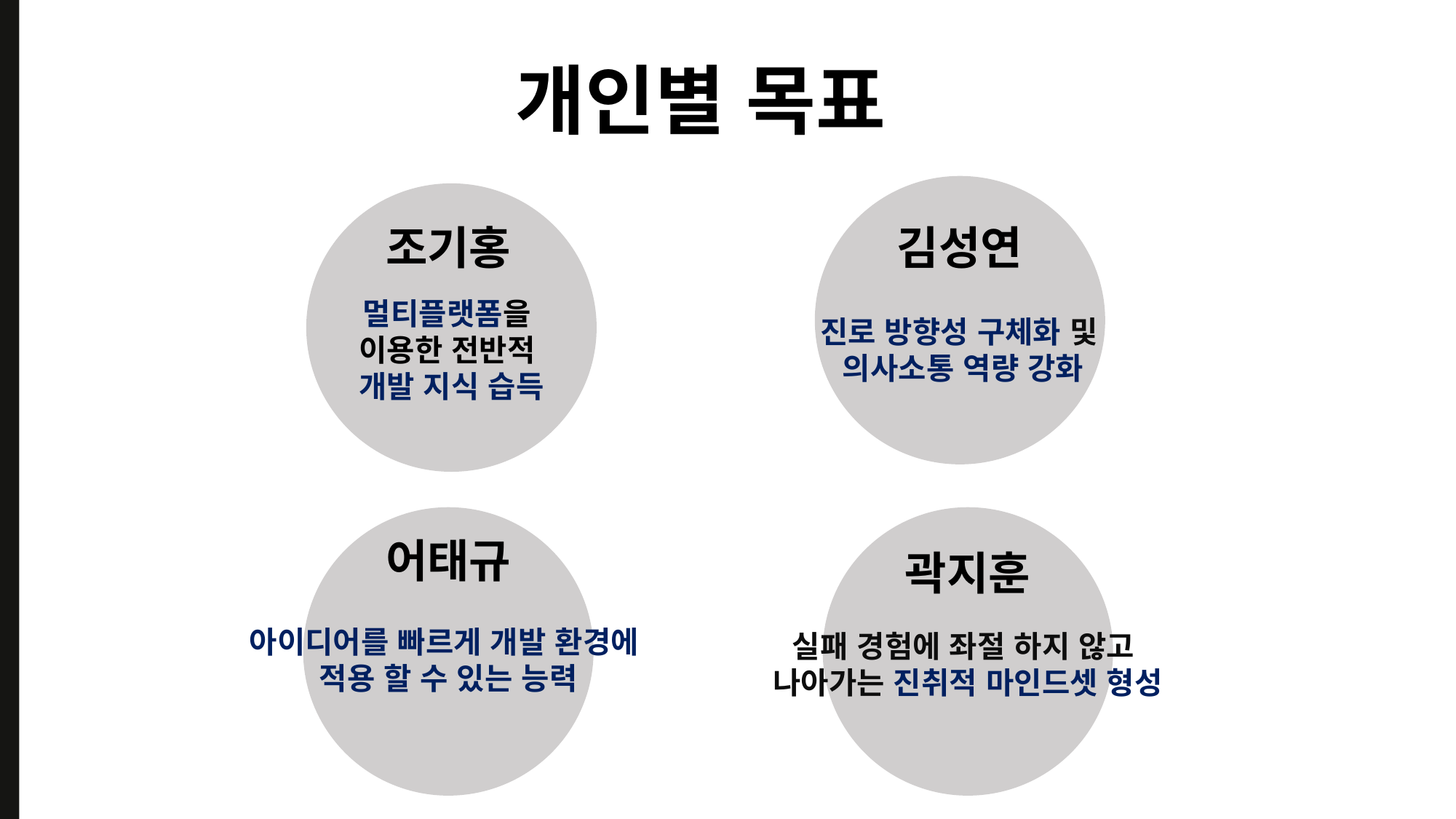

개인별 목표

조기홍
김성연
멀티플랫폼을
이용한 전반적
개발 지식 습득
진로 방향성 구체화 및
의사소통 역량 강화

어태규
곽지훈
아이디어를 빠르게 개발 환경에
적용 할 수 있는 능력
실패 경험에 좌절 하지 않고
나아가는 진취적 마인드셋 형성